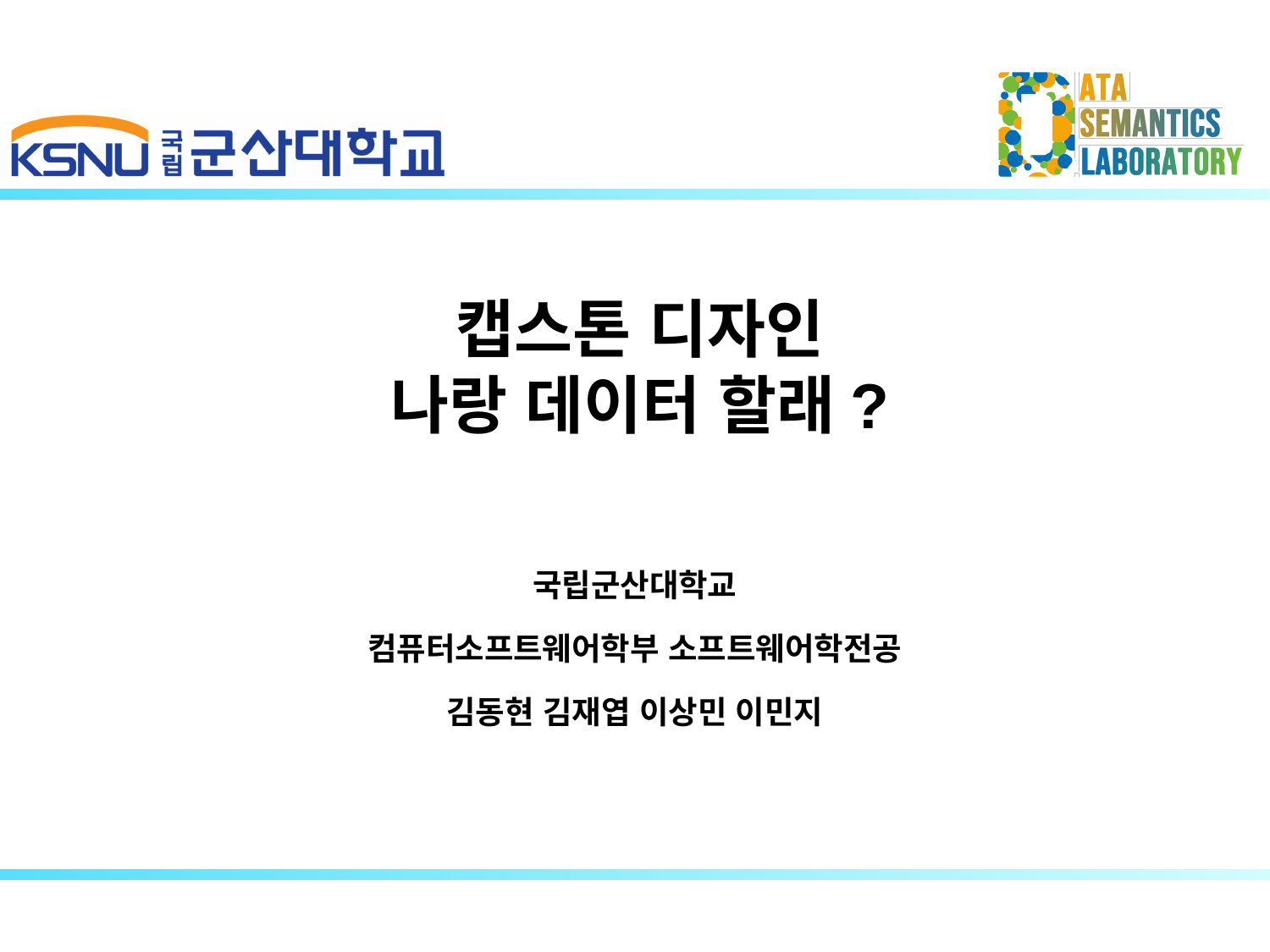

# 캡스톤 디자인 나랑 데이터 할래?
국립군산대학교
컴퓨터소프트웨어학부 소프트웨어학전공
김동현 김재엽 이상민 이민지